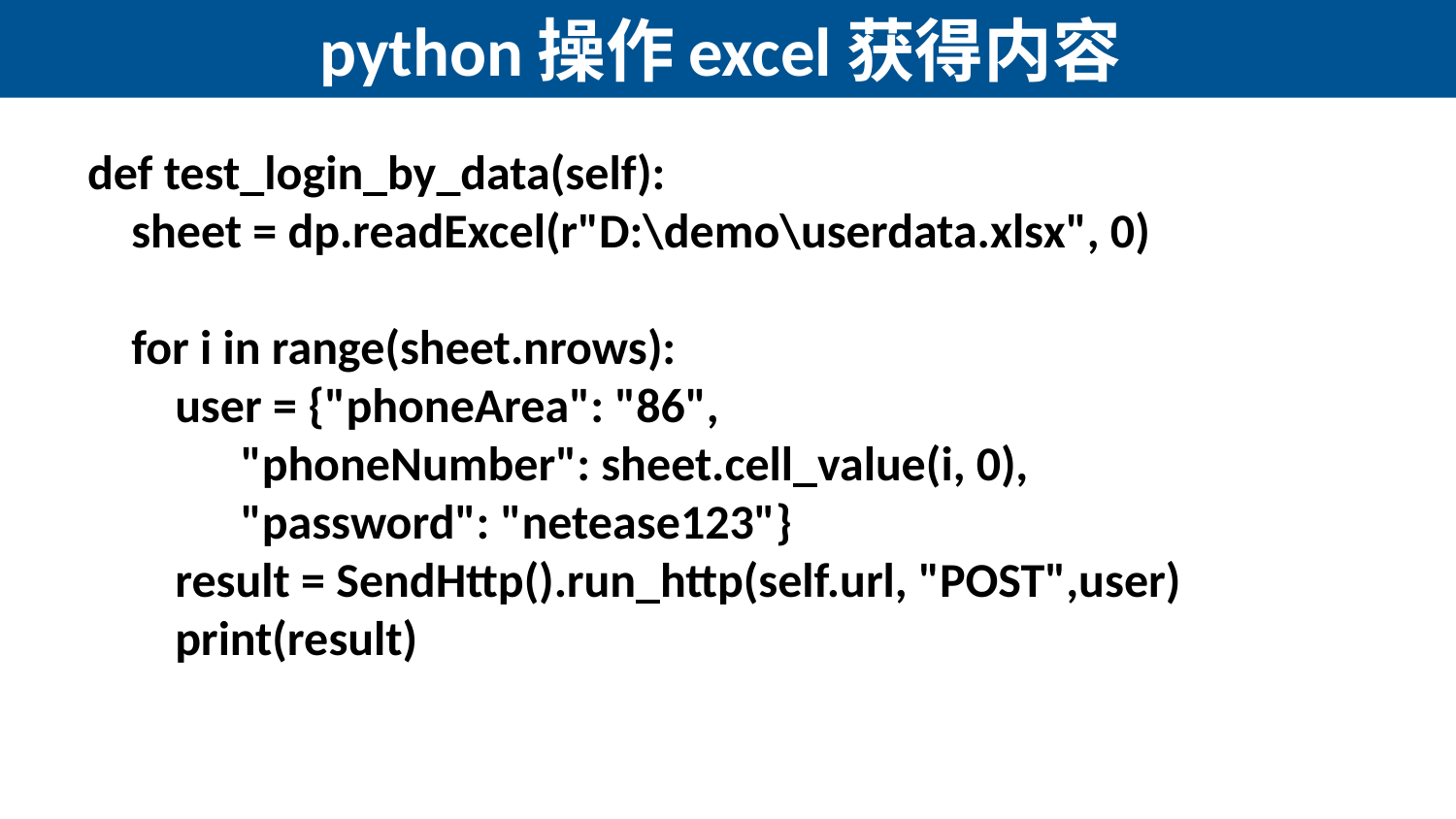

# python操作excel获得内容
def test_login_by_data(self):
    sheet = dp.readExcel(r"D:\demo\userdata.xlsx", 0)
    for i in range(sheet.nrows):
        user = {"phoneArea": "86",
              "phoneNumber": sheet.cell_value(i, 0),
              "password": "netease123"}
        result = SendHttp().run_http(self.url, "POST",user)
        print(result)